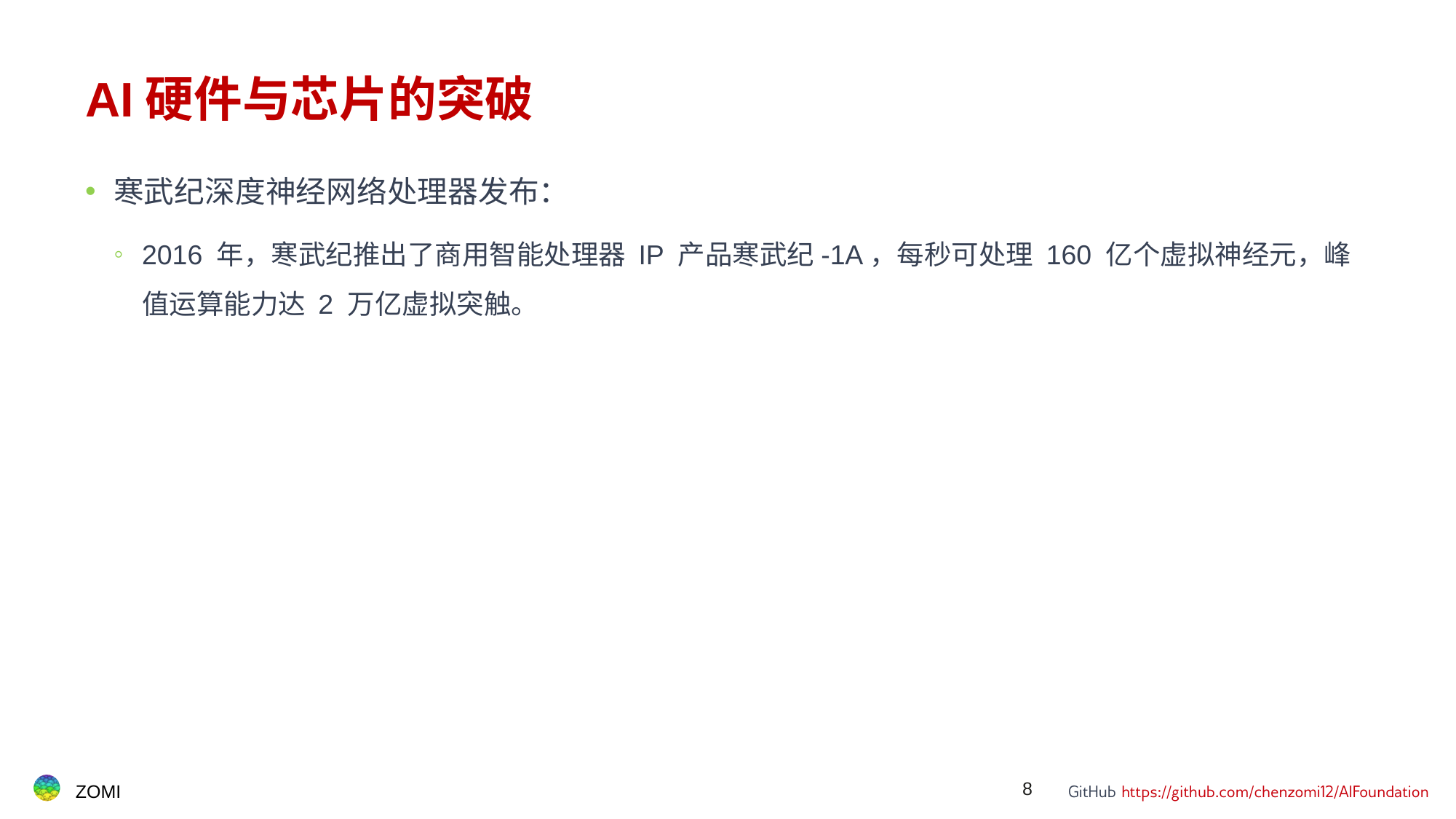

# AI硬件与芯片的突破
寒武纪深度神经网络处理器发布：
2016 年，寒武纪推出了商用智能处理器 IP 产品寒武纪-1A，每秒可处理 160 亿个虚拟神经元，峰值运算能力达 2 万亿虚拟突触。